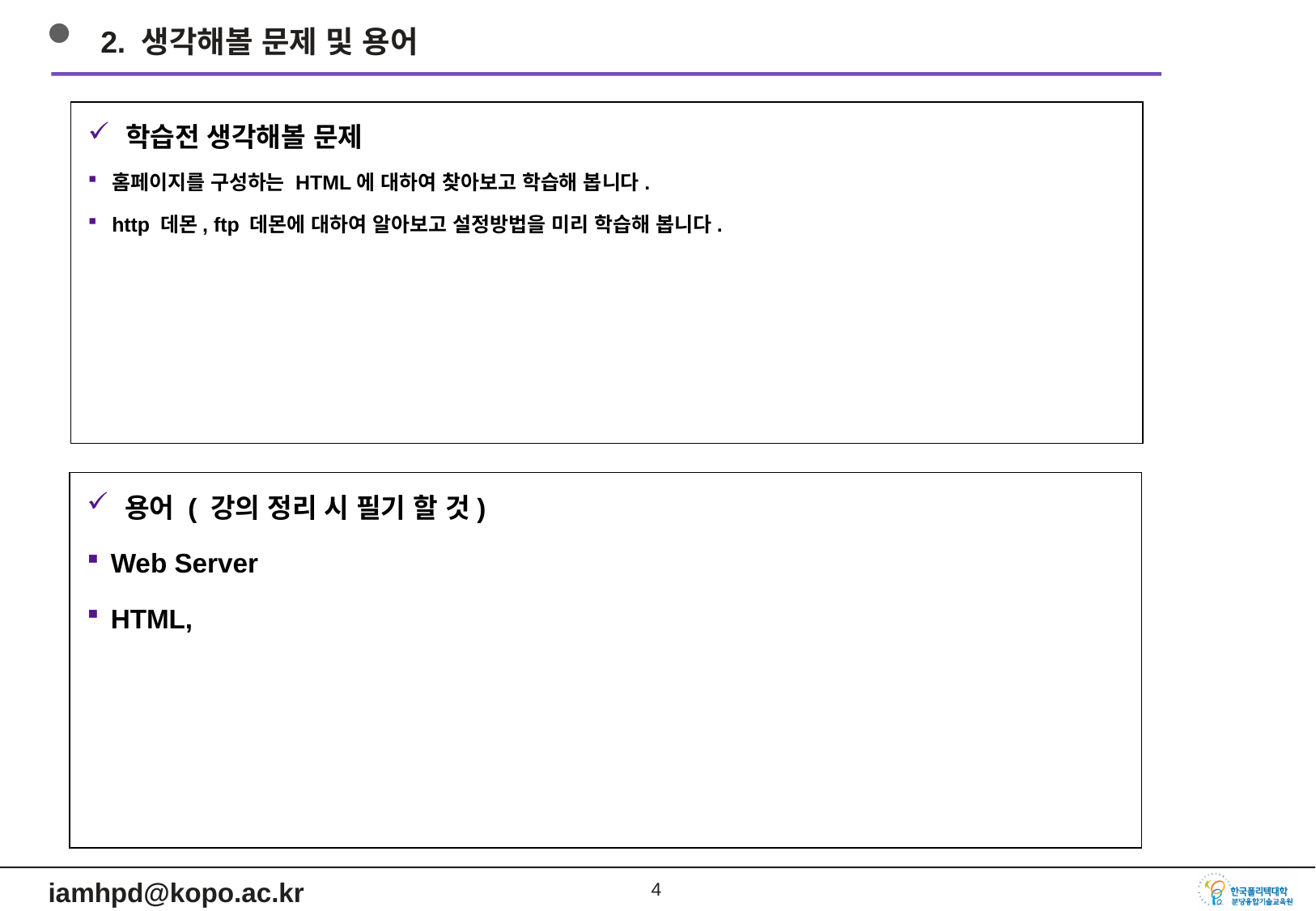

2. 생각해볼 문제 및 용어
학습전 생각해볼 문제
홈페이지를 구성하는 HTML에 대하여 찾아보고 학습해 봅니다.
http 데몬, ftp 데몬에 대하여 알아보고 설정방법을 미리 학습해 봅니다.
용어 ( 강의 정리 시 필기 할 것)
Web Server
HTML,
4